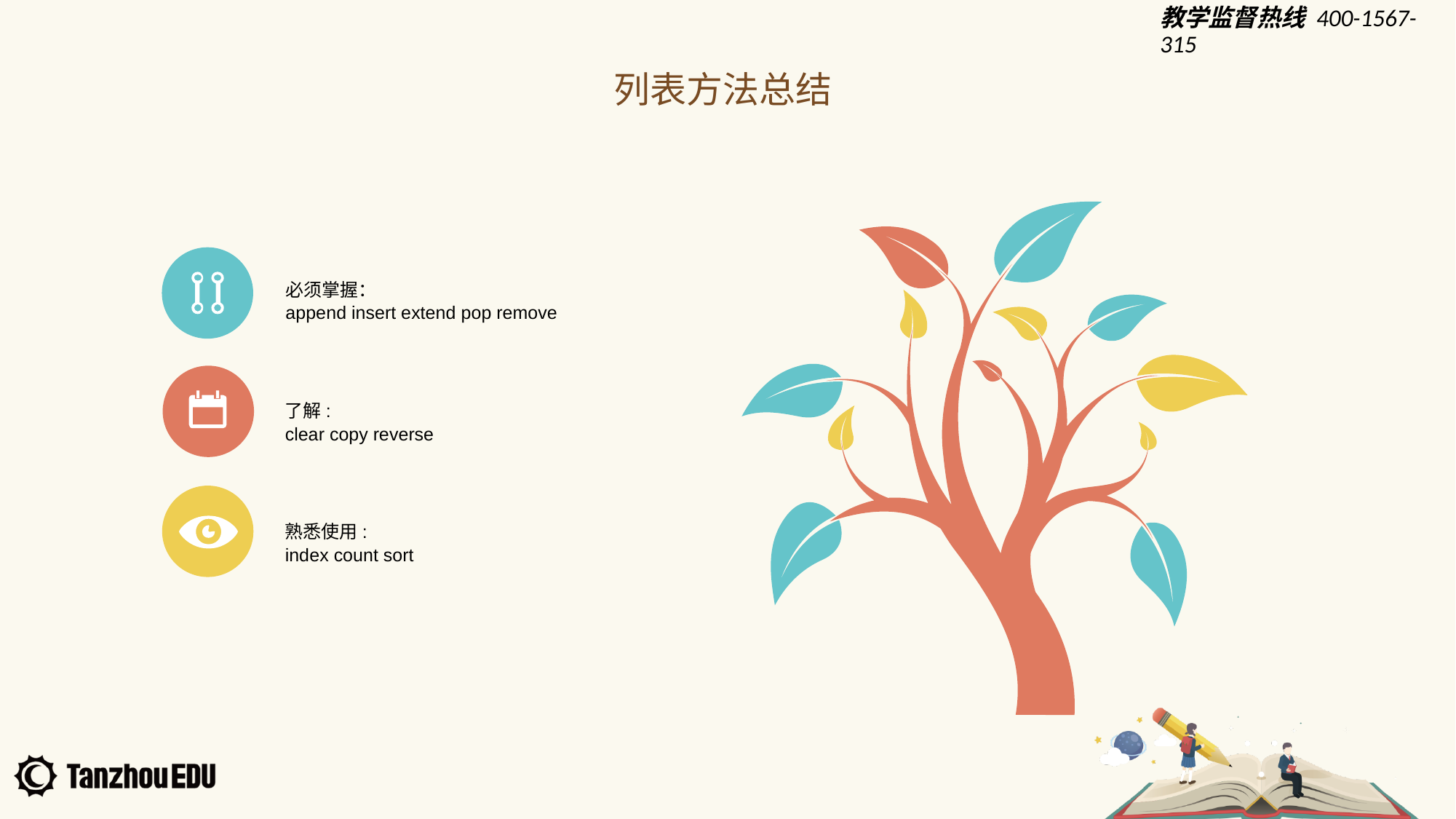

列表方法总结

必须掌握：
append insert extend pop remove

了解:
clear copy reverse

熟悉使用:
index count sort